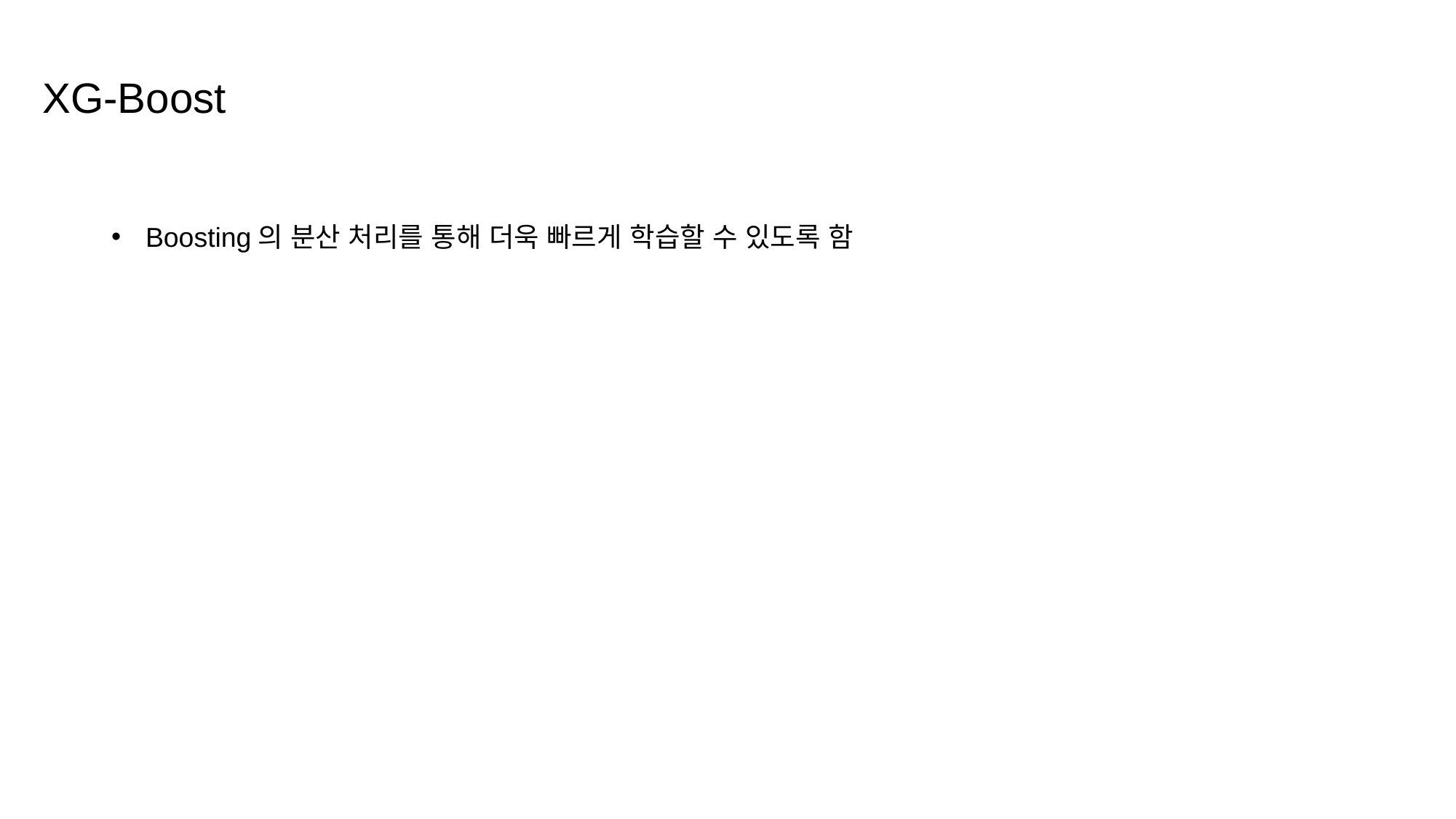

XG-Boost
Boosting의 분산 처리를 통해 더욱 빠르게 학습할 수 있도록 함